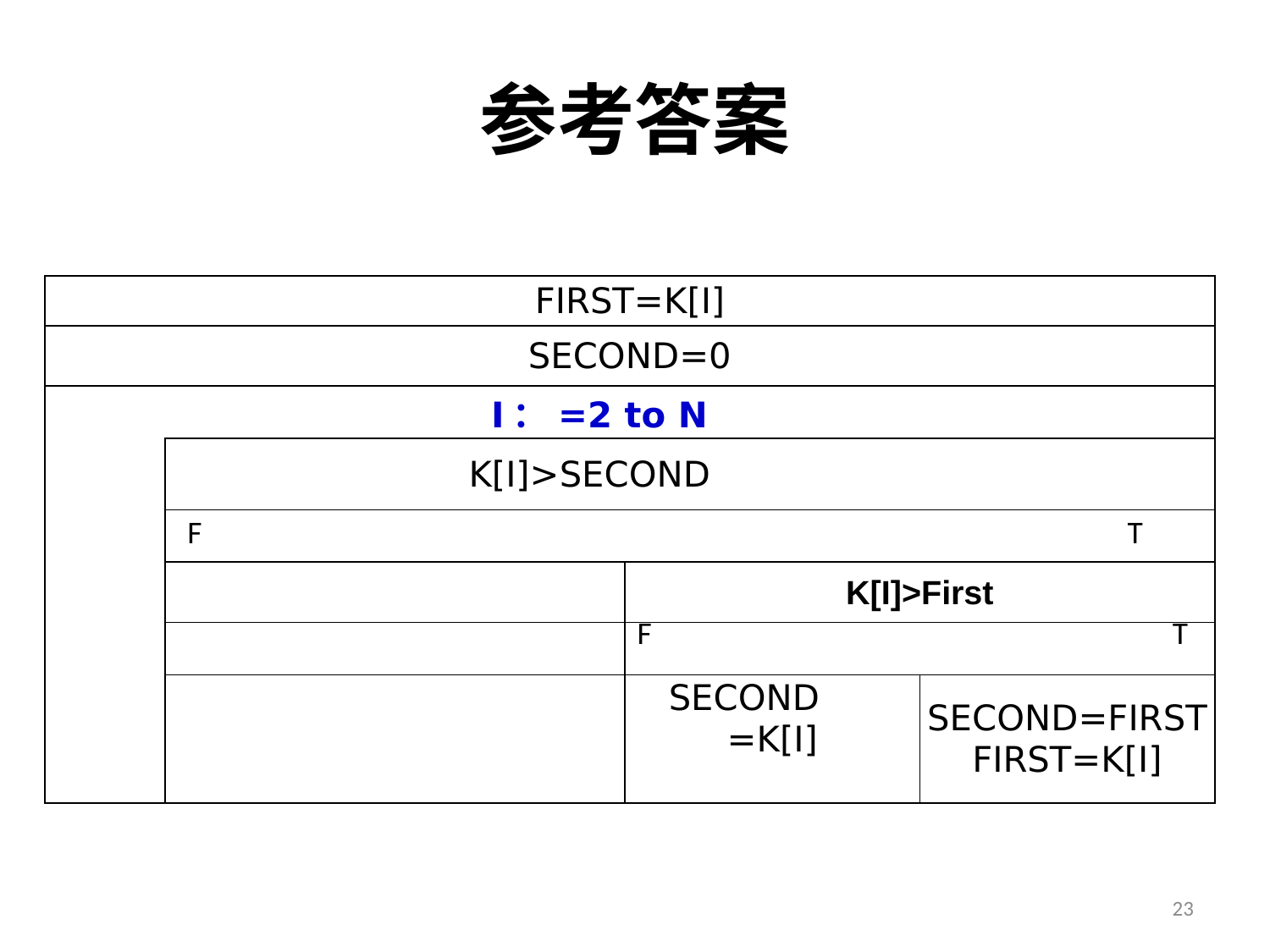

# 参考答案
| FIRST=K[I] |  |  |  |
| --- | --- | --- | --- |
| SECOND=0 |  |  |  |
|  | I：=2 to N |  |  |
|  | K[I]>SECOND |  |  |
|  |  |  |  |
|  |  | K[I]>First |  |
|  |  |  |  |
|  |  | SECOND =K[I] | SECOND=FIRST FIRST=K[I] |
F
T
F
T
23